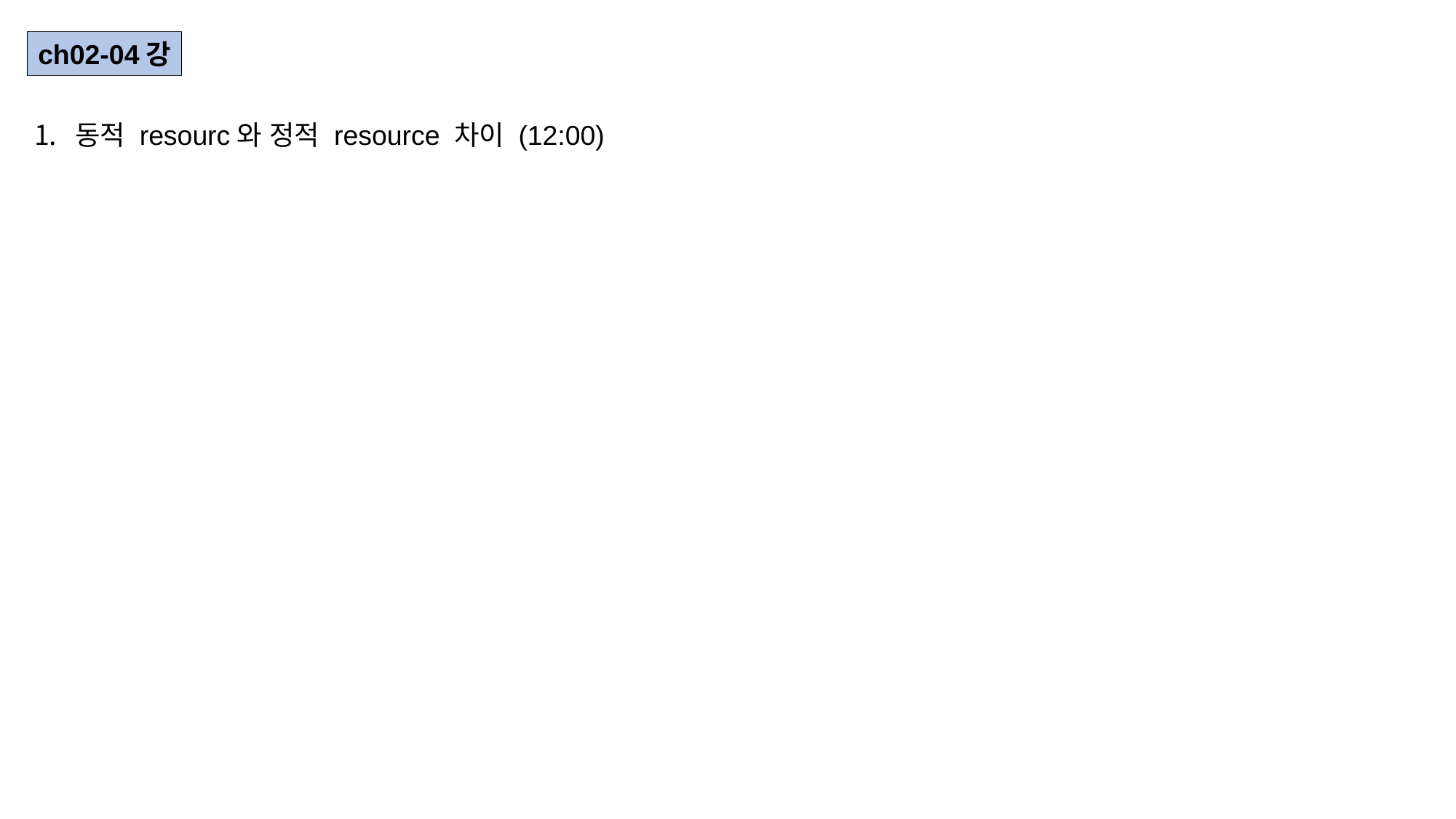

ch02-04강
동적 resourc와 정적 resource 차이 (12:00)